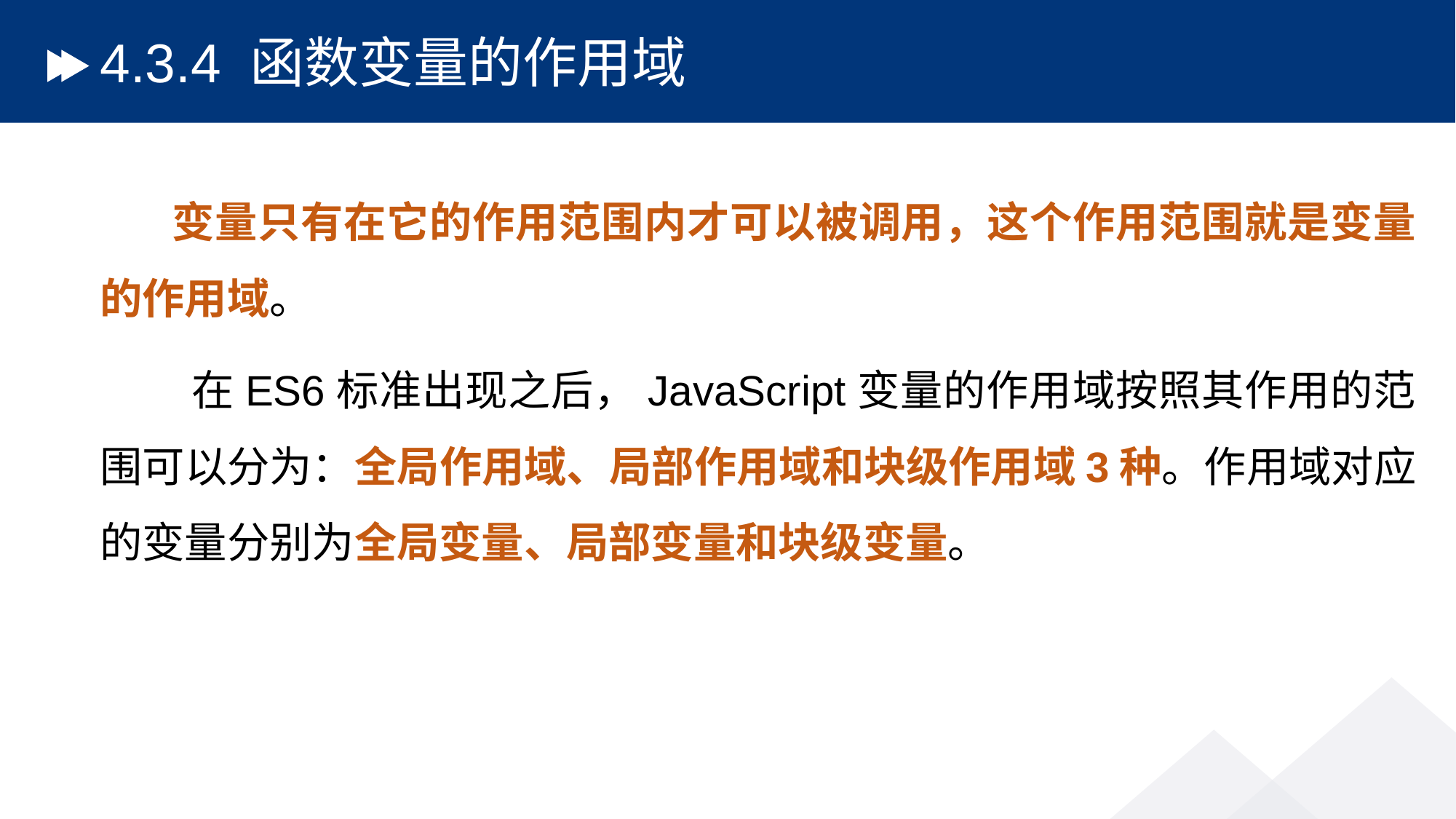

# 4.3.4 函数变量的作用域
      变量只有在它的作用范围内才可以被调用，这个作用范围就是变量的作用域。
        在ES6标准出现之后，JavaScript变量的作用域按照其作用的范围可以分为：全局作用域、局部作用域和块级作用域3种。作用域对应的变量分别为全局变量、局部变量和块级变量。